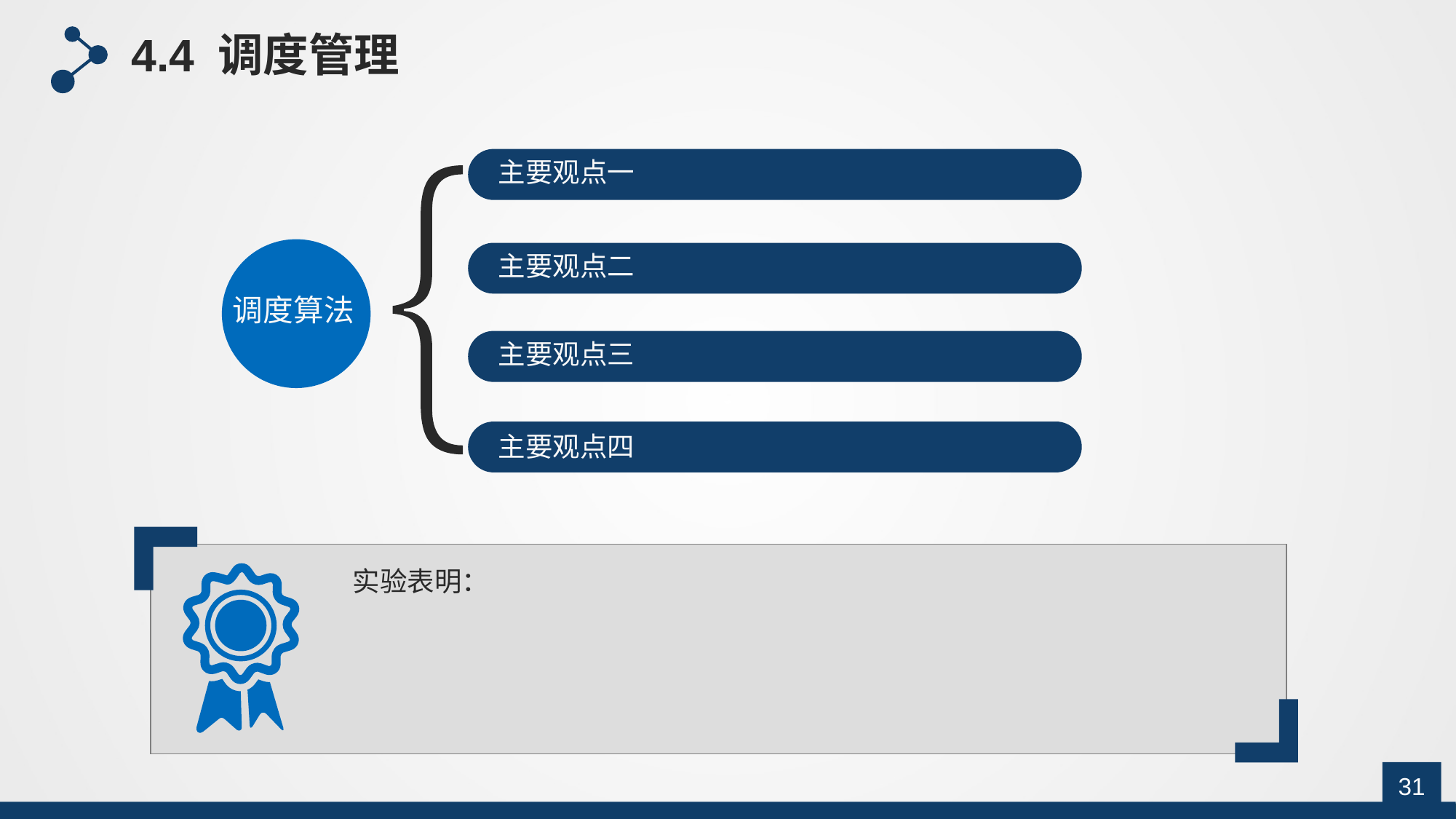

4.4 调度管理

主要观点一

主要观点二
调度算法

主要观点三

主要观点四

实验表明：